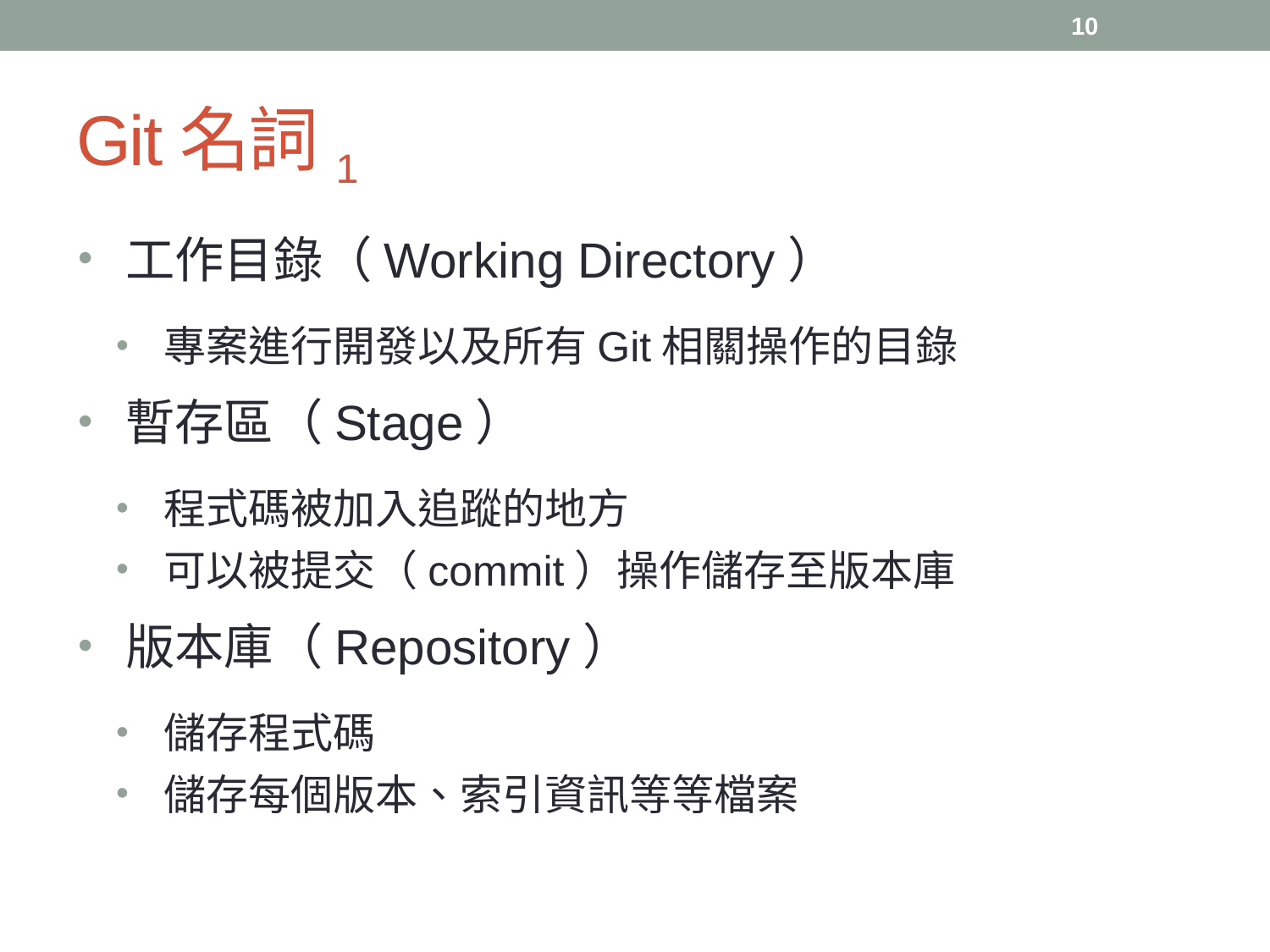

10
# Git名詞1
工作目錄（Working Directory）
專案進行開發以及所有Git相關操作的目錄
暫存區（Stage）
程式碼被加入追蹤的地方
可以被提交（commit）操作儲存至版本庫
版本庫（Repository）
儲存程式碼
儲存每個版本、索引資訊等等檔案